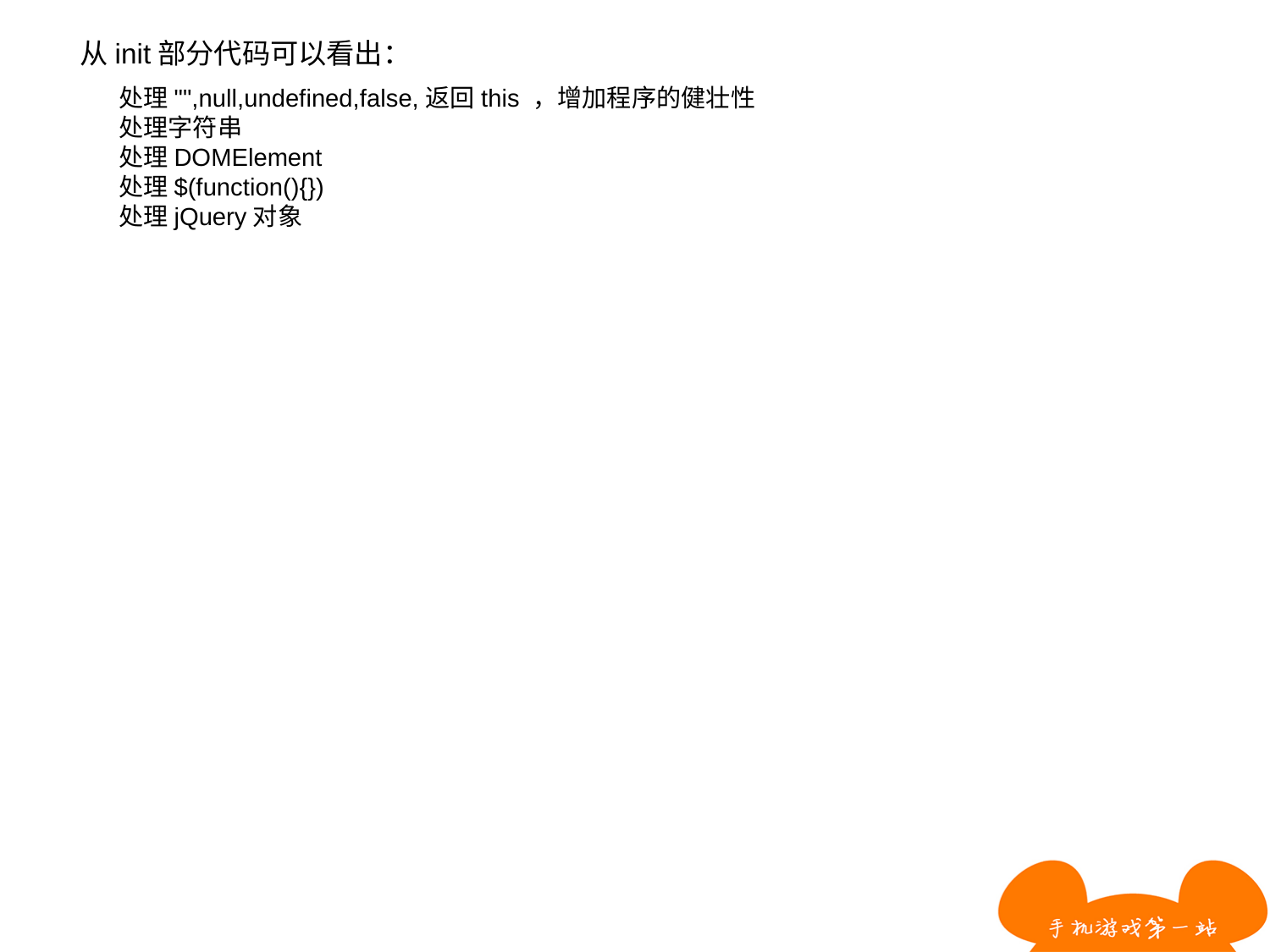

从init部分代码可以看出：
处理"",null,undefined,false,返回this ，增加程序的健壮性
处理字符串
处理DOMElement
处理$(function(){})
处理jQuery对象